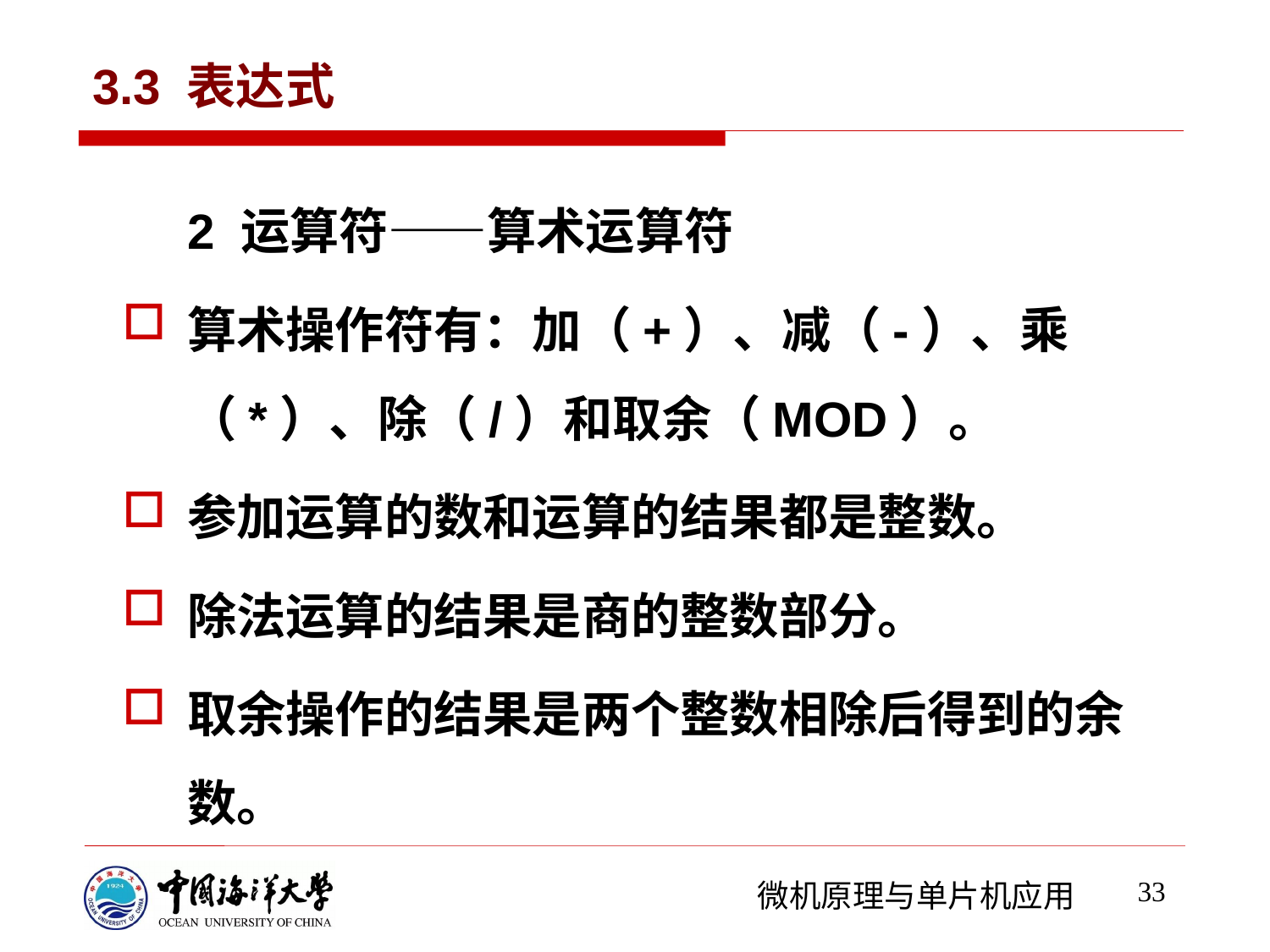

# 3.3 表达式
2 运算符——算术运算符
算术操作符有：加（+）、减（-）、乘（*）、除（/）和取余（MOD）。
参加运算的数和运算的结果都是整数。
除法运算的结果是商的整数部分。
取余操作的结果是两个整数相除后得到的余数。

33